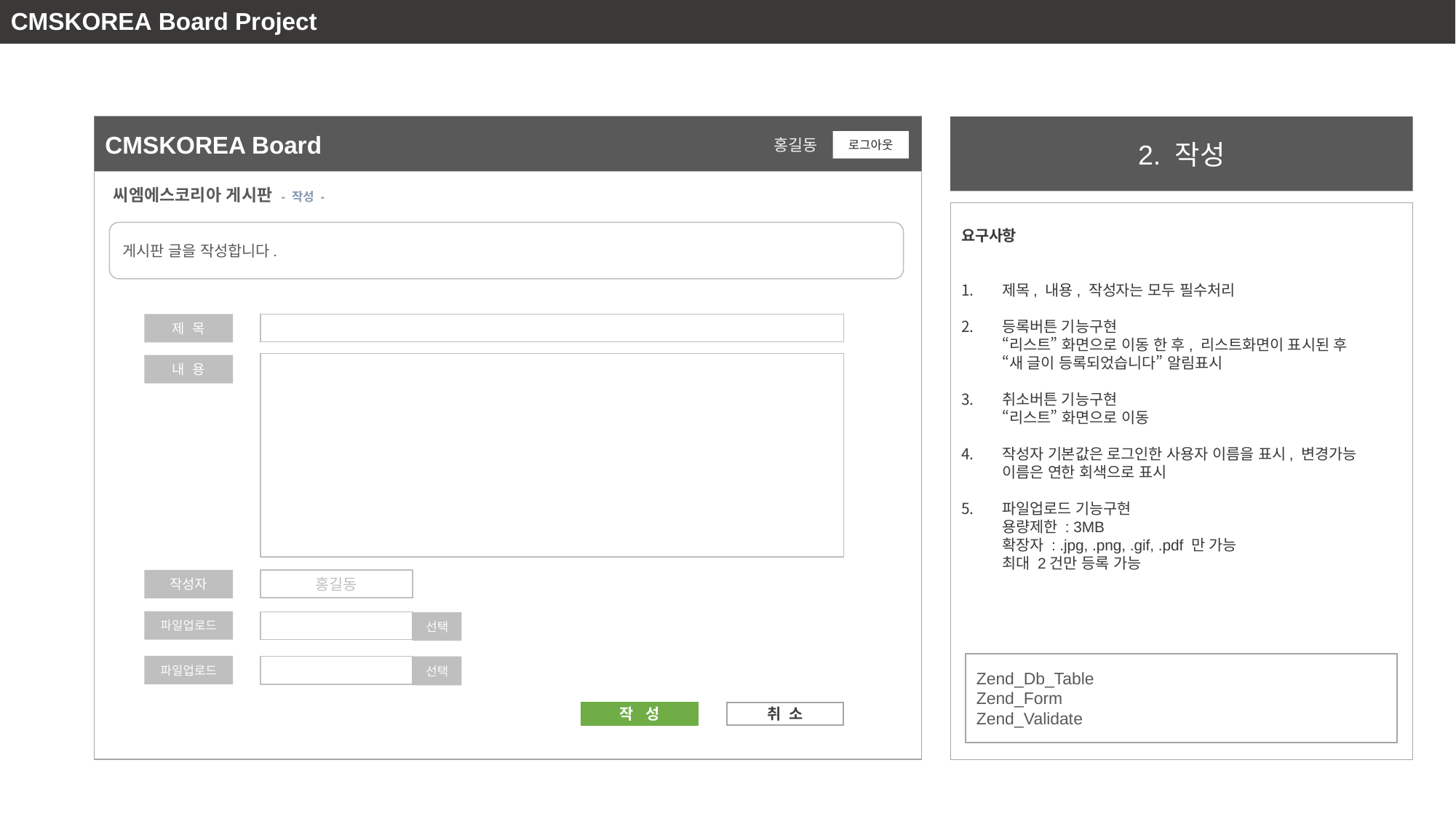

CMSKOREA Board Project

CMSKOREA Board
2. 작성
홍길동
로그아웃
씨엠에스코리아 게시판 - 작성 -

요구사항

제목, 내용, 작성자는 모두 필수처리
등록버튼 기능구현
“리스트” 화면으로 이동 한 후, 리스트화면이 표시된 후
“새 글이 등록되었습니다” 알림표시
취소버튼 기능구현
“리스트” 화면으로 이동

작성자 기본값은 로그인한 사용자 이름을 표시, 변경가능
이름은 연한 회색으로 표시

파일업로드 기능구현
용량제한 : 3MB
확장자 : .jpg, .png, .gif, .pdf 만 가능
최대 2건만 등록 가능

게시판 글을 작성합니다.
제  목

내  용
작성자
홍길동
파일업로드

선택
Zend_Db_Table
Zend_Form
Zend_Validate
파일업로드

선택
취  소
작   성